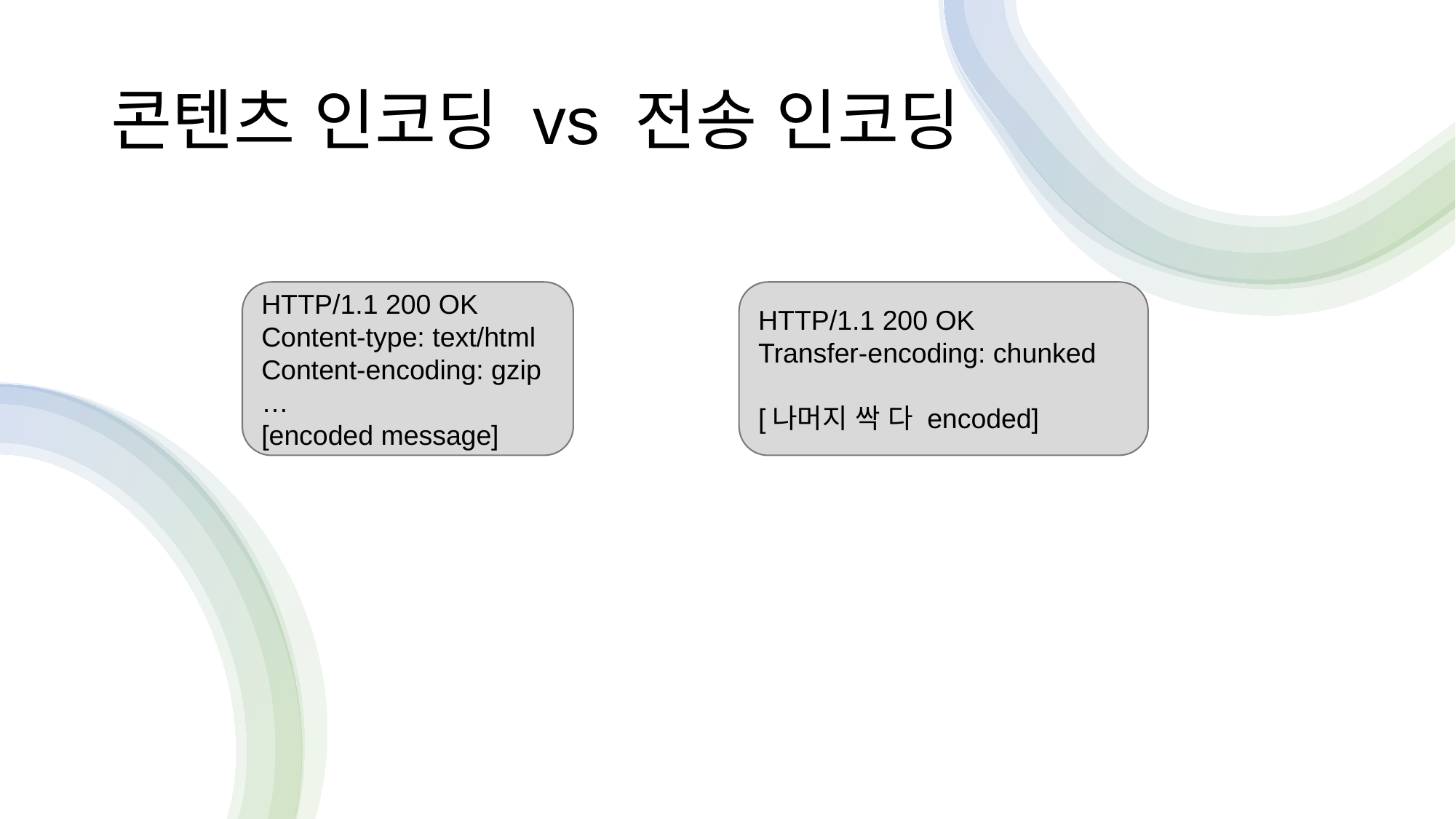

#
콘텐츠 인코딩 vs 전송 인코딩
HTTP/1.1 200 OK
Content-type: text/html
Content-encoding: gzip
…
[encoded message]
HTTP/1.1 200 OK
Transfer-encoding: chunked

[나머지 싹 다 encoded]